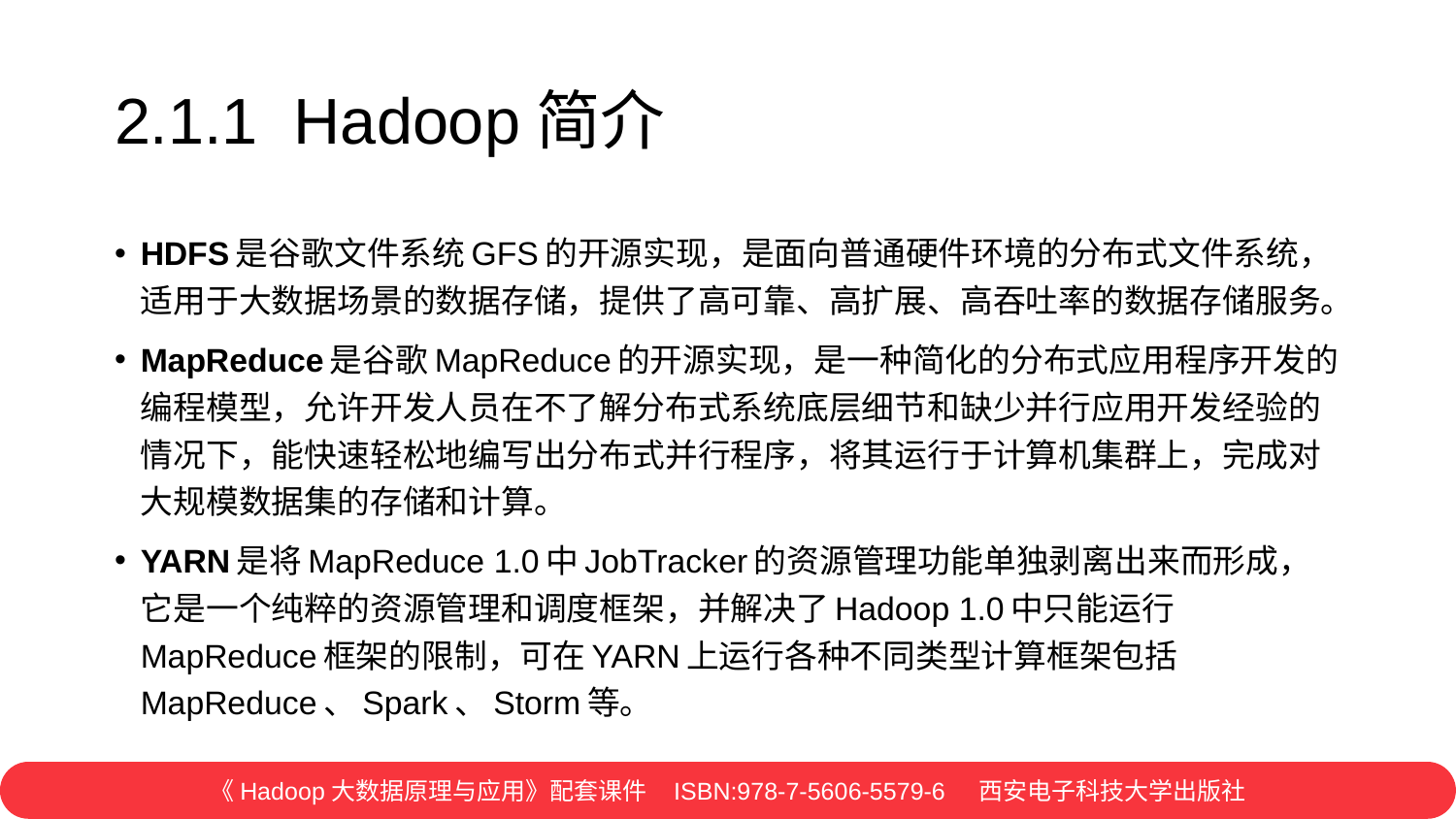

# 2.1.1  Hadoop简介
HDFS是谷歌文件系统GFS的开源实现，是面向普通硬件环境的分布式文件系统，适用于大数据场景的数据存储，提供了高可靠、高扩展、高吞吐率的数据存储服务。
MapReduce是谷歌MapReduce的开源实现，是一种简化的分布式应用程序开发的编程模型，允许开发人员在不了解分布式系统底层细节和缺少并行应用开发经验的情况下，能快速轻松地编写出分布式并行程序，将其运行于计算机集群上，完成对大规模数据集的存储和计算。
YARN是将MapReduce 1.0中JobTracker的资源管理功能单独剥离出来而形成，它是一个纯粹的资源管理和调度框架，并解决了Hadoop 1.0中只能运行MapReduce框架的限制，可在YARN上运行各种不同类型计算框架包括MapReduce、Spark、Storm等。